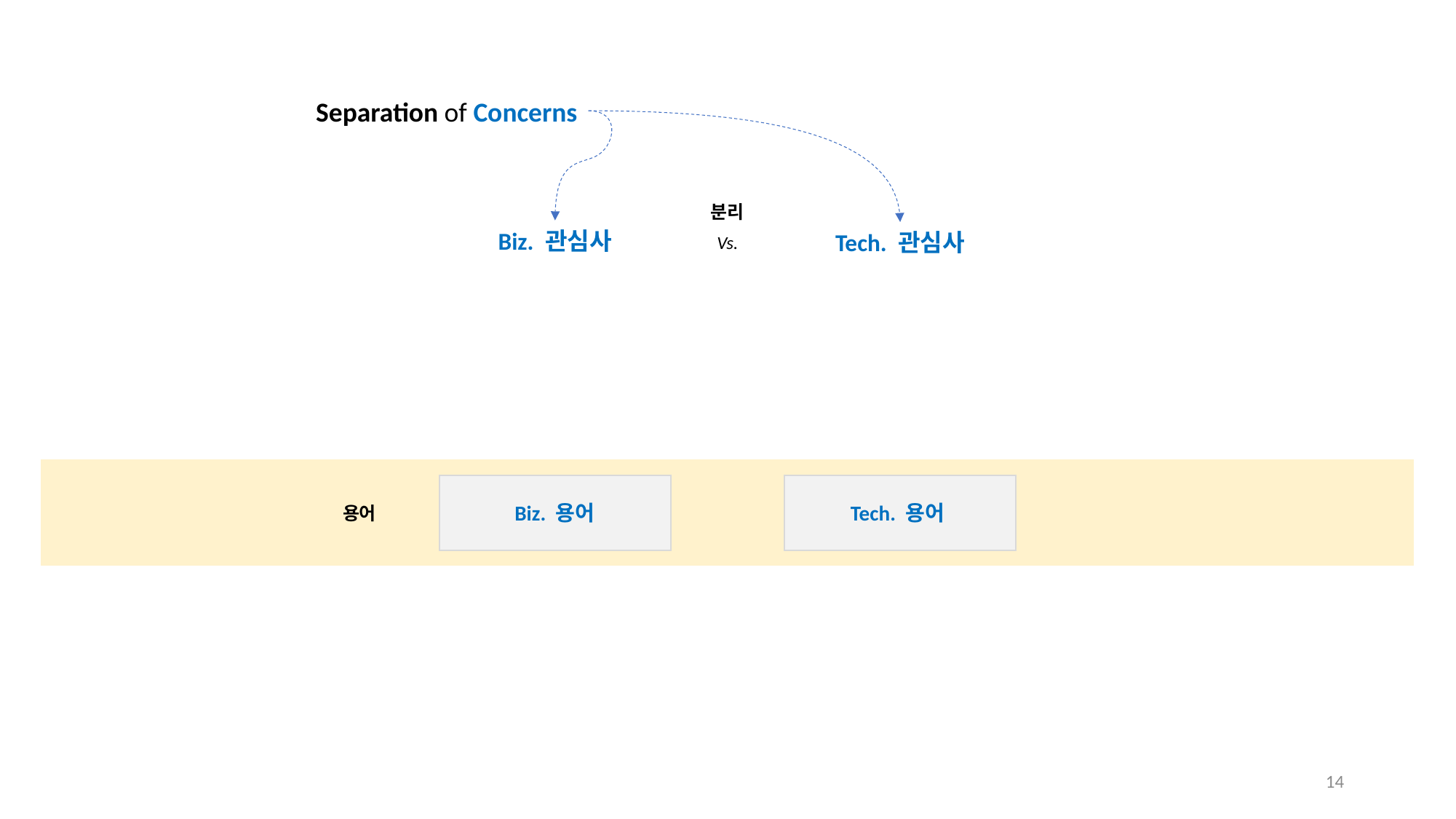

Separation of Concerns
분리
Biz. 관심사
Tech. 관심사
Vs.

Biz. 용어
Tech. 용어
용어

14